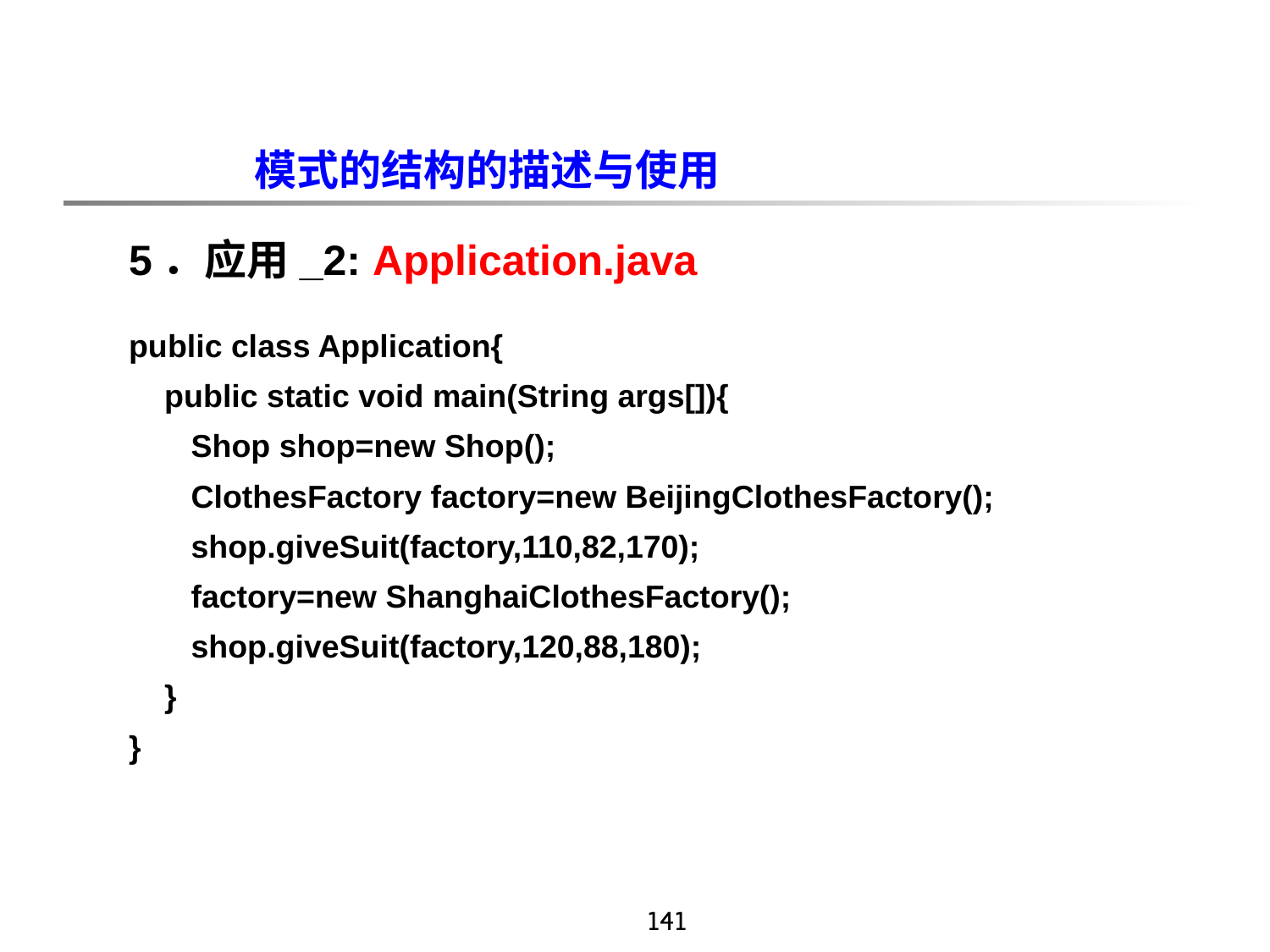

模式的结构的描述与使用

5．应用_2: Application.java

public class Application{
    public static void main(String args[]){
       Shop shop=new Shop();
       ClothesFactory factory=new BeijingClothesFactory();
       shop.giveSuit(factory,110,82,170);
       factory=new ShanghaiClothesFactory();
       shop.giveSuit(factory,120,88,180);
    }
}

141